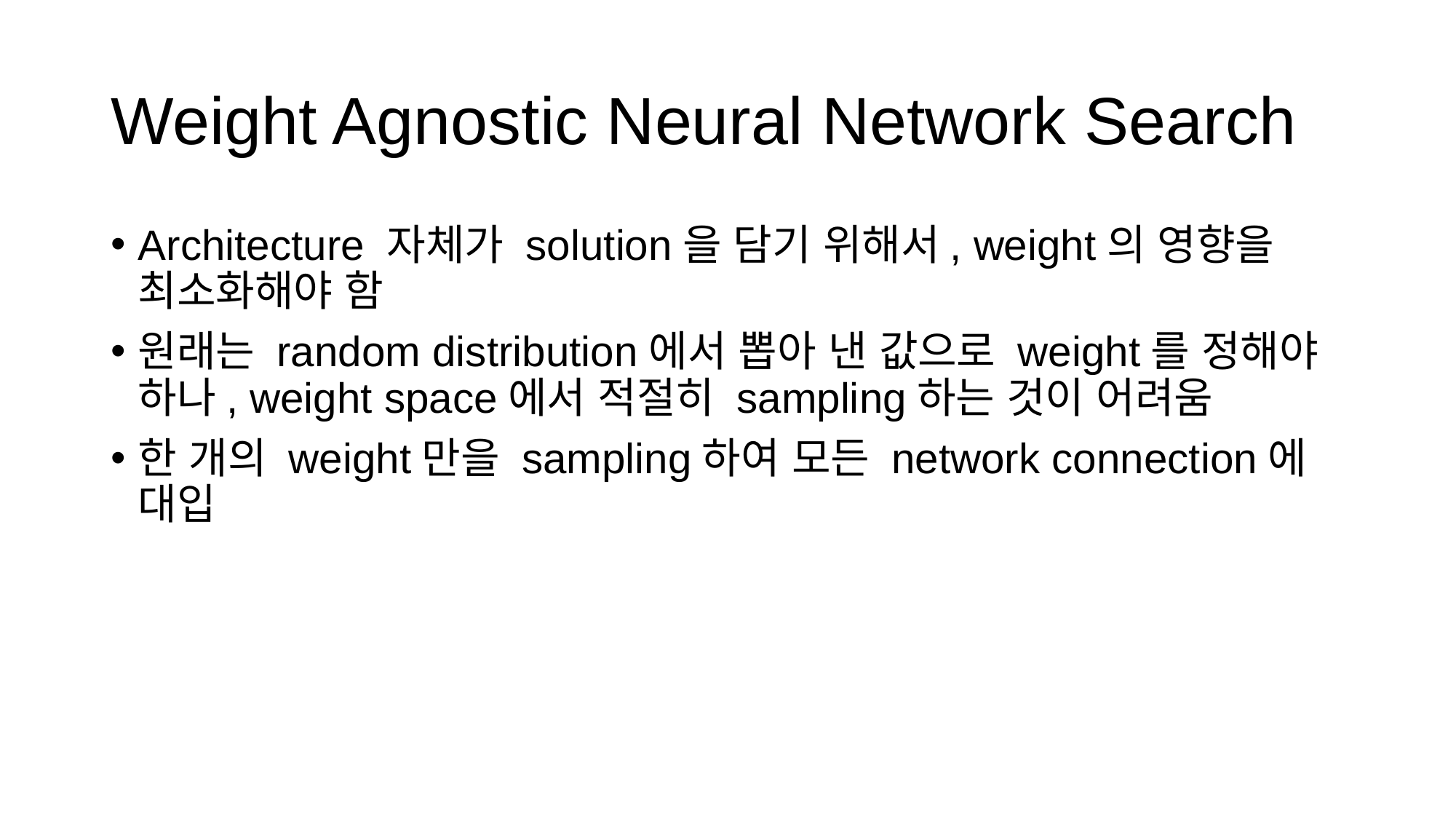

# Weight Agnostic Neural Network Search
Architecture 자체가 solution을 담기 위해서, weight의 영향을 최소화해야 함
원래는 random distribution에서 뽑아 낸 값으로 weight를 정해야 하나, weight space에서 적절히 sampling하는 것이 어려움
한 개의 weight만을 sampling하여 모든 network connection에 대입